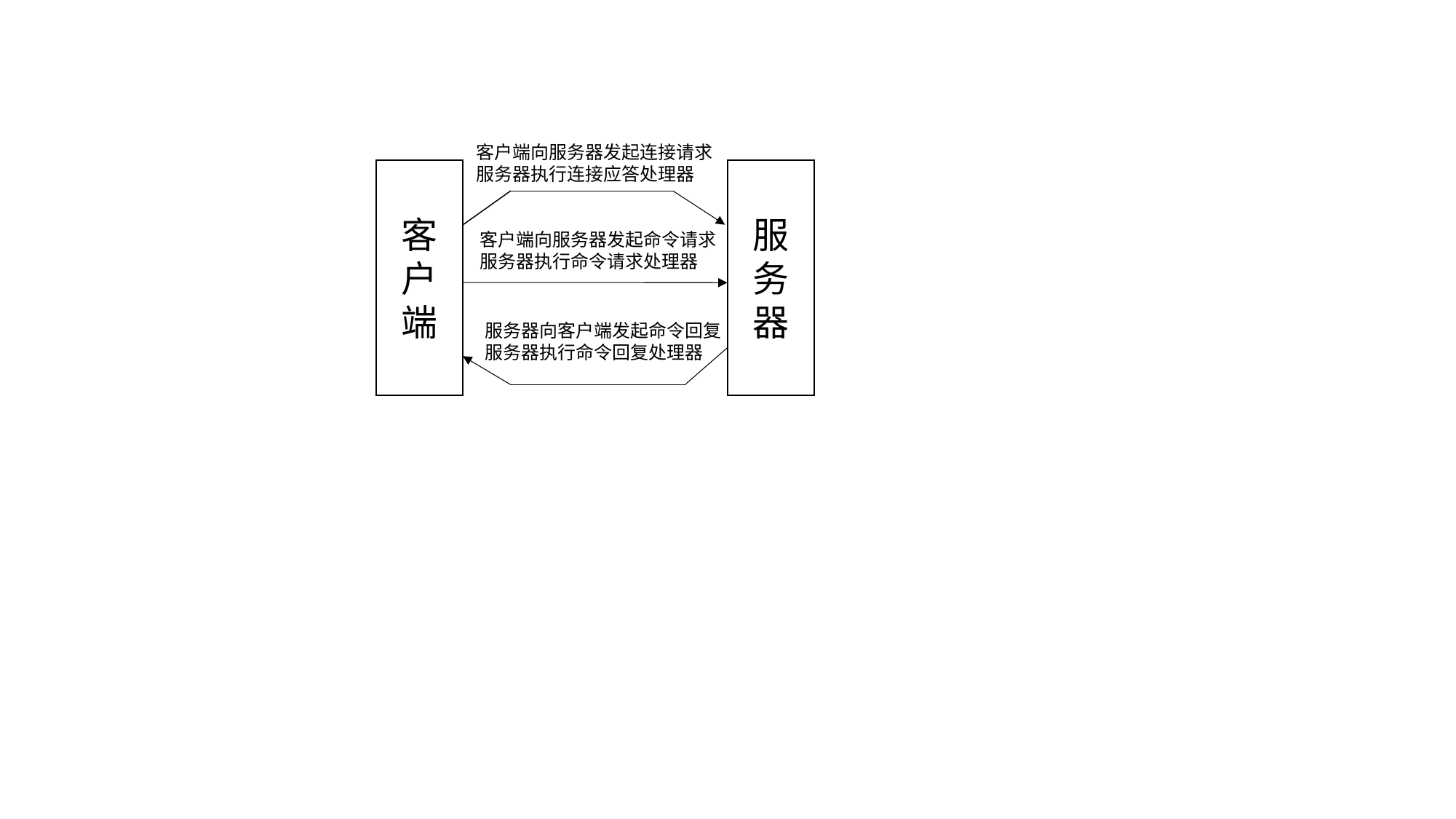

客户端向服务器发起连接请求
服务器执行连接应答处理器
客
户
端
服务器
客户端向服务器发起命令请求
服务器执行命令请求处理器
服务器向客户端发起命令回复
服务器执行命令回复处理器